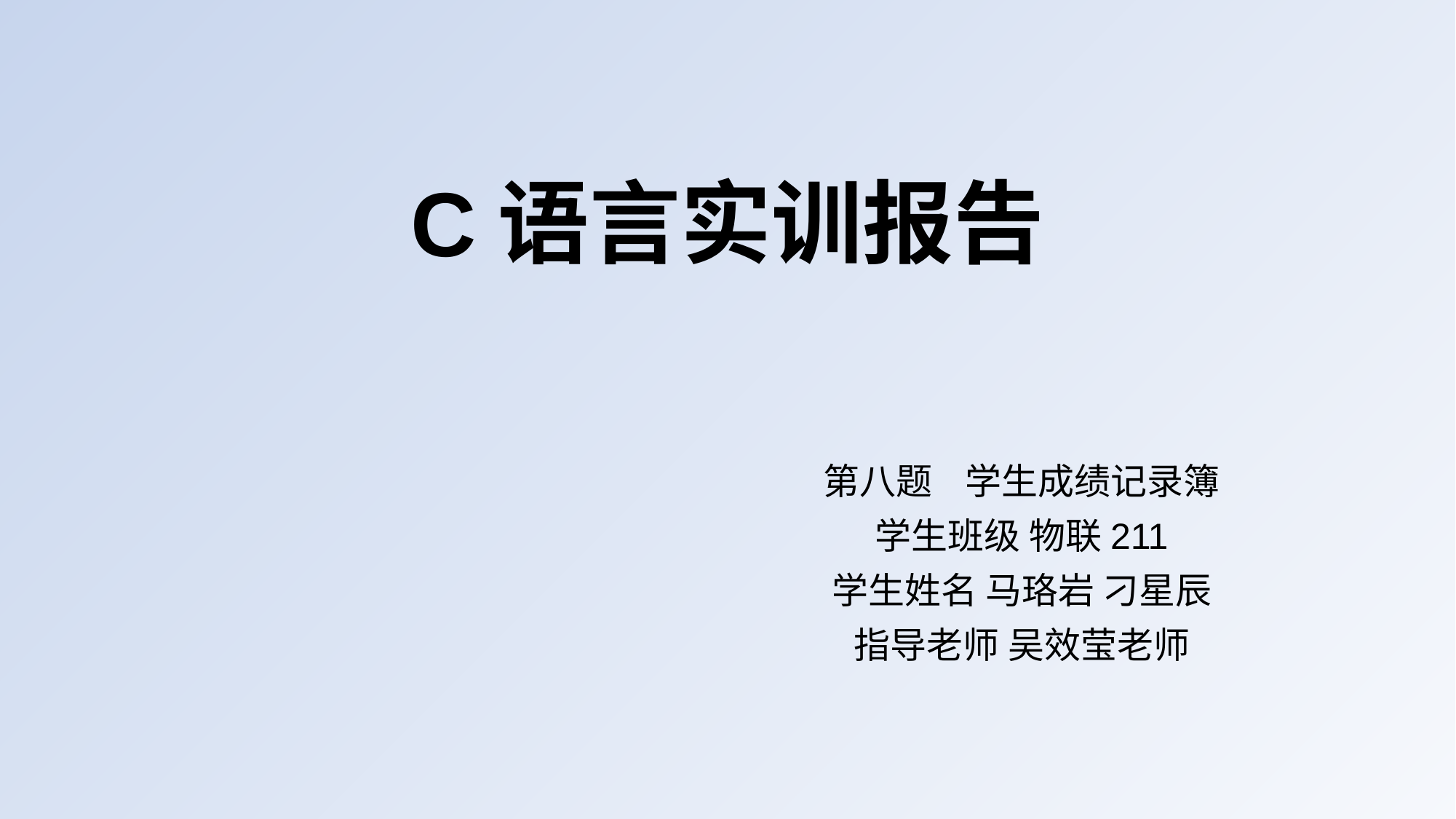

# C语言实训报告
第八题    学生成绩记录簿
学生班级 物联211
学生姓名 马珞岩 刁星辰
指导老师 吴效莹老师